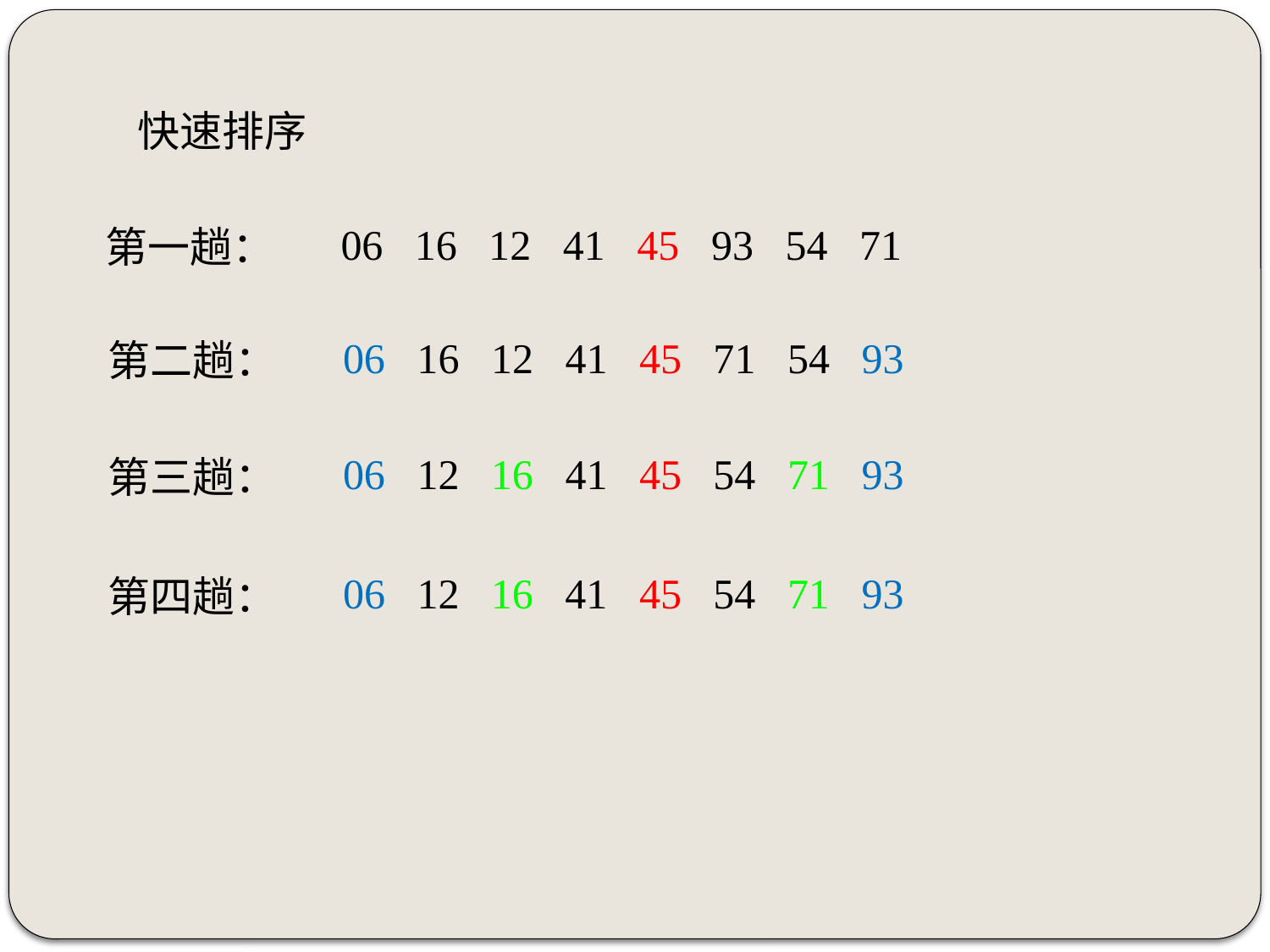

快速排序
06   16   12   41   45   93   54   71
第一趟：
06   16   12   41   45   71   54   93
第二趟：
06   12   16   41   45   54   71   93
第三趟：
06   12   16   41   45   54   71   93
第四趟：